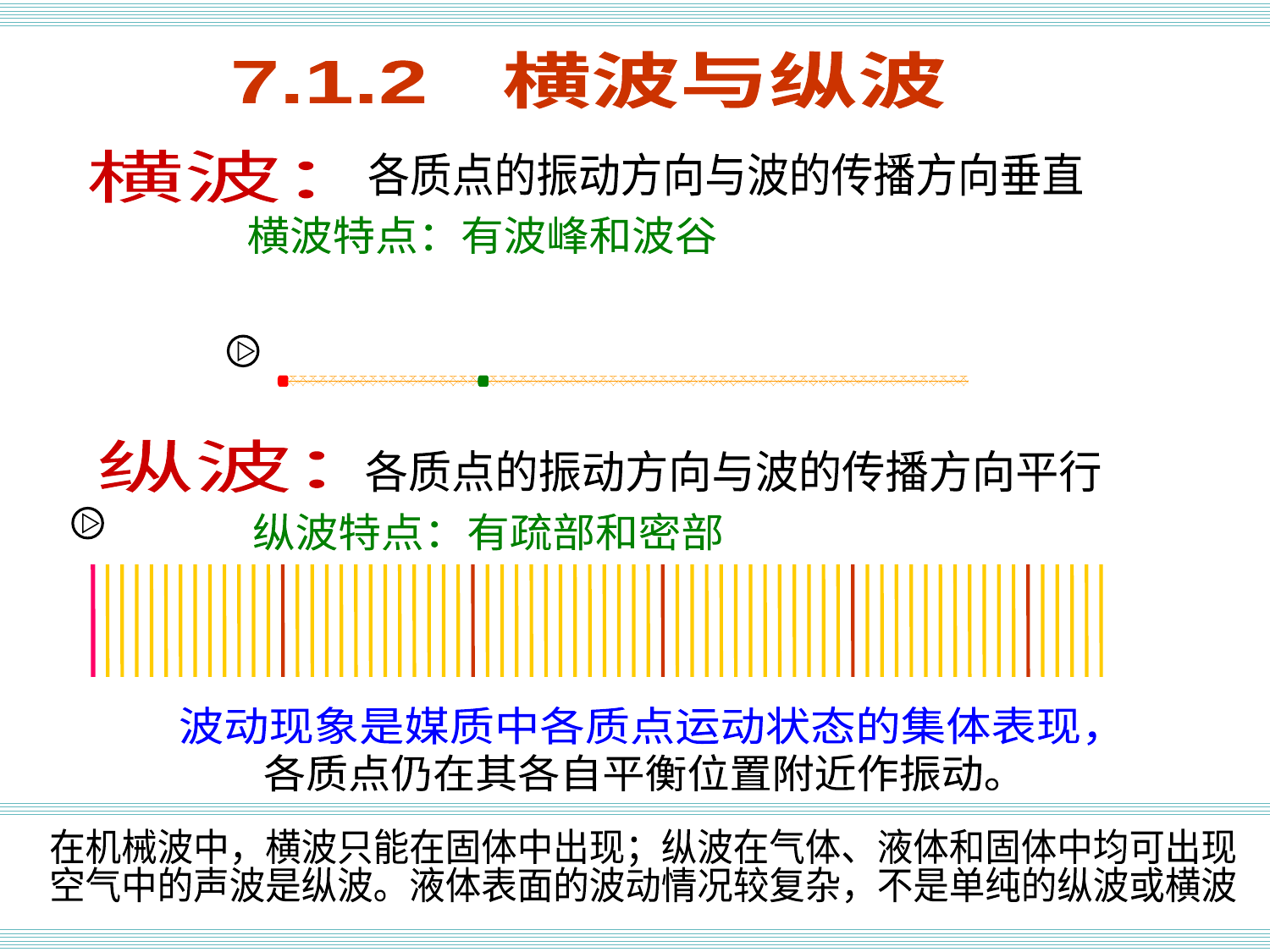

横波
7.1.2   横波与纵波
横波：
各质点的振动方向与波的传播方向垂直
横波特点：有波峰和波谷

纵波：
各质点的振动方向与波的传播方向平行

纵波特点：有疏部和密部

波动现象是媒质中各质点运动状态的集体表现，
各质点仍在其各自平衡位置附近作振动。

在机械波中，横波只能在固体中出现；纵波在气体、液体和固体中均可出现
空气中的声波是纵波。液体表面的波动情况较复杂，不是单纯的纵波或横波